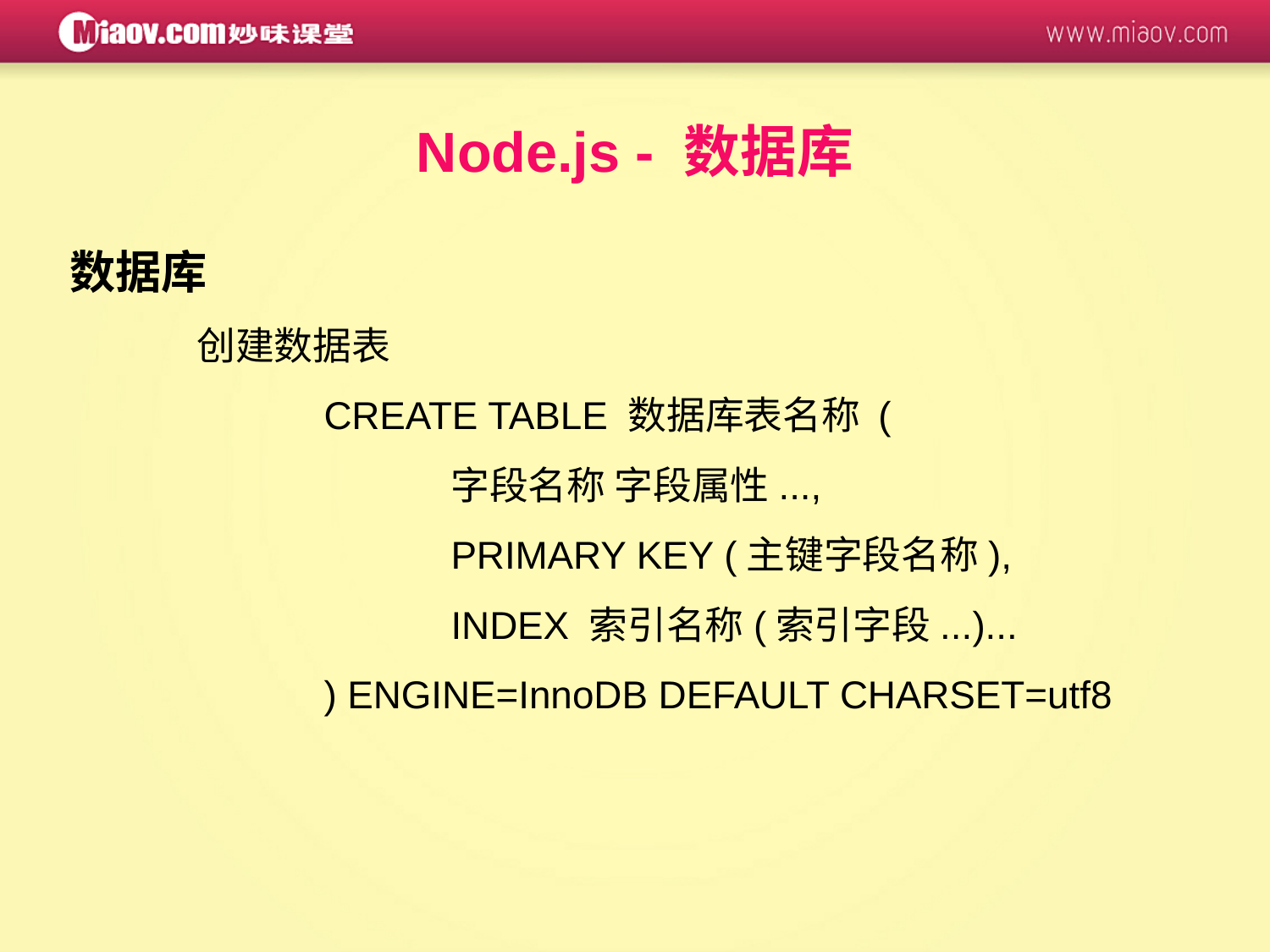

Node.js - 数据库
数据库
	创建数据表
		CREATE TABLE 数据库表名称 (
			字段名称 字段属性...,
			PRIMARY KEY (主键字段名称),
			INDEX 索引名称(索引字段...)...
		) ENGINE=InnoDB DEFAULT CHARSET=utf8